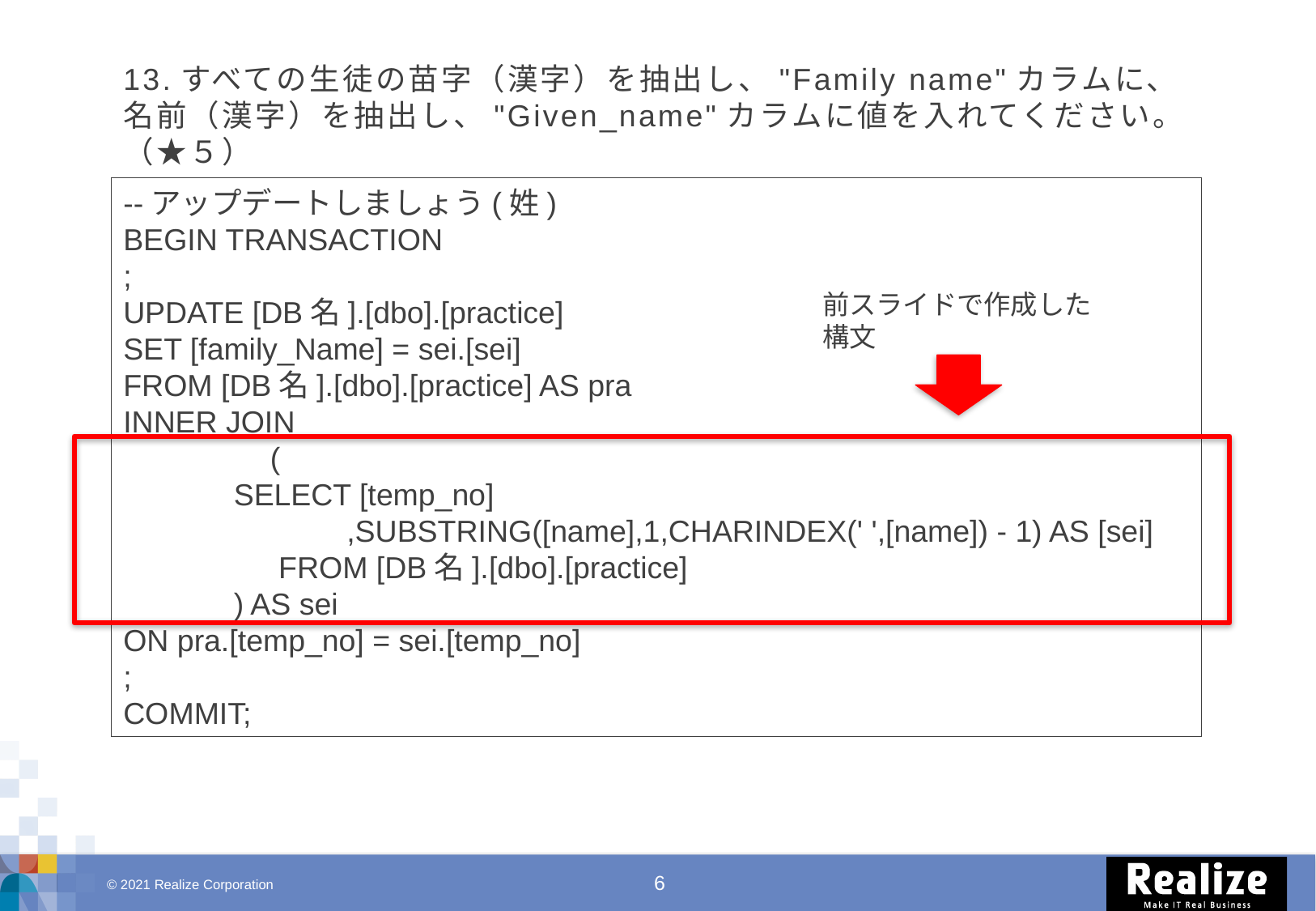

# 13.すべての生徒の苗字（漢字）を抽出し、"Family name"カラムに、 名前（漢字）を抽出し、"Given_name"カラムに値を入れてください。（★５）
--アップデートしましょう(姓)
BEGIN TRANSACTION
;
UPDATE [DB名].[dbo].[practice]
SET [family_Name] = sei.[sei]
FROM [DB名].[dbo].[practice] AS pra
INNER JOIN
	   (
             SELECT [temp_no]
	            ,SUBSTRING([name],1,CHARINDEX(' ',[name]) - 1) AS [sei]
	    FROM [DB名].[dbo].[practice]
             ) AS sei
ON pra.[temp_no] = sei.[temp_no]
;
COMMIT;
前スライドで作成した構文